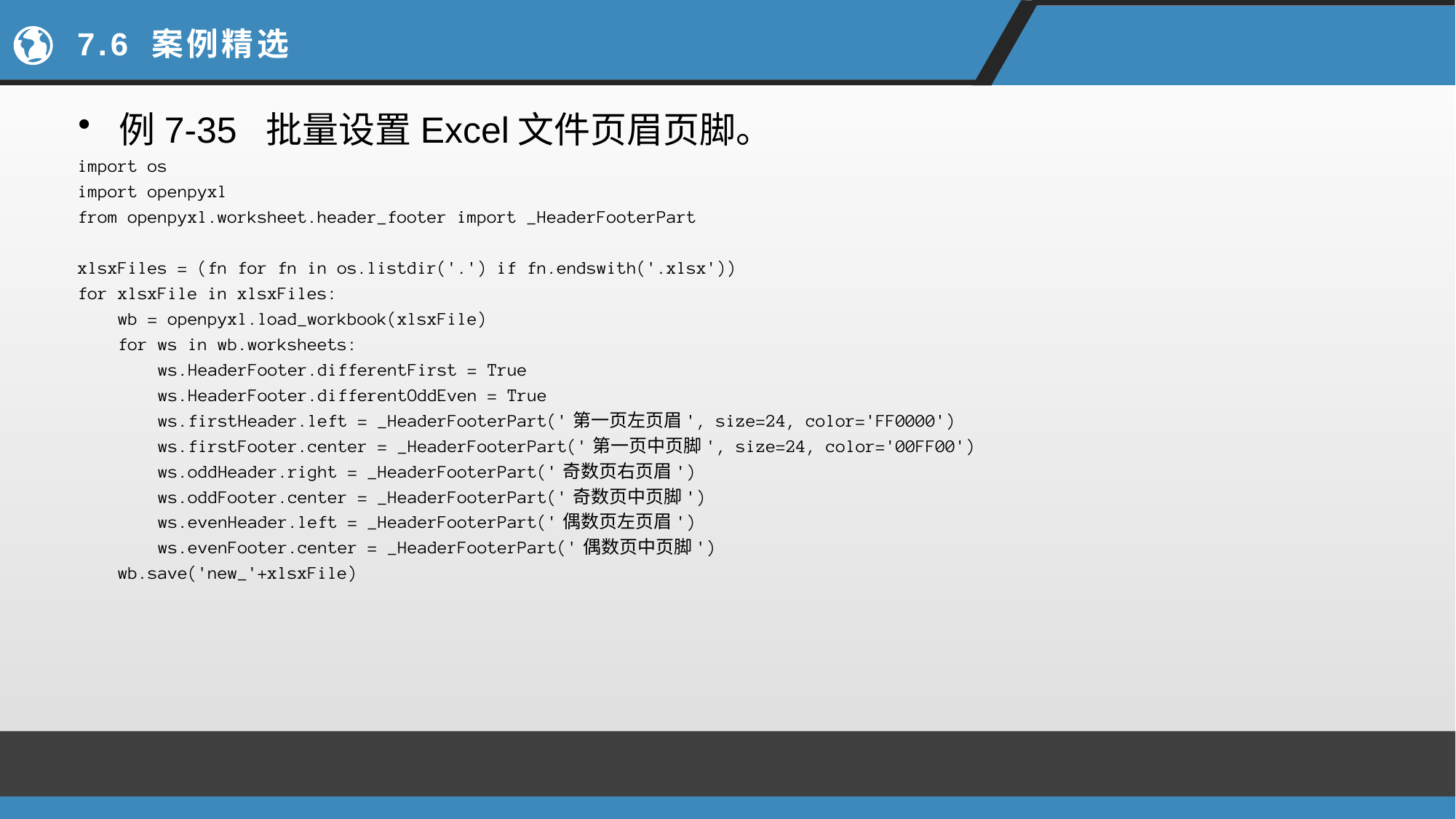

# 7.6 案例精选

例7-35  批量设置Excel文件页眉页脚。
import os
import openpyxl
from openpyxl.worksheet.header_footer import _HeaderFooterPart

xlsxFiles = (fn for fn in os.listdir('.') if fn.endswith('.xlsx'))
for xlsxFile in xlsxFiles:
    wb = openpyxl.load_workbook(xlsxFile)
    for ws in wb.worksheets:
        ws.HeaderFooter.differentFirst = True
        ws.HeaderFooter.differentOddEven = True
        ws.firstHeader.left = _HeaderFooterPart('第一页左页眉', size=24, color='FF0000')
        ws.firstFooter.center = _HeaderFooterPart('第一页中页脚', size=24, color='00FF00')
        ws.oddHeader.right = _HeaderFooterPart('奇数页右页眉')
        ws.oddFooter.center = _HeaderFooterPart('奇数页中页脚')
        ws.evenHeader.left = _HeaderFooterPart('偶数页左页眉')
        ws.evenFooter.center = _HeaderFooterPart('偶数页中页脚')
    wb.save('new_'+xlsxFile)